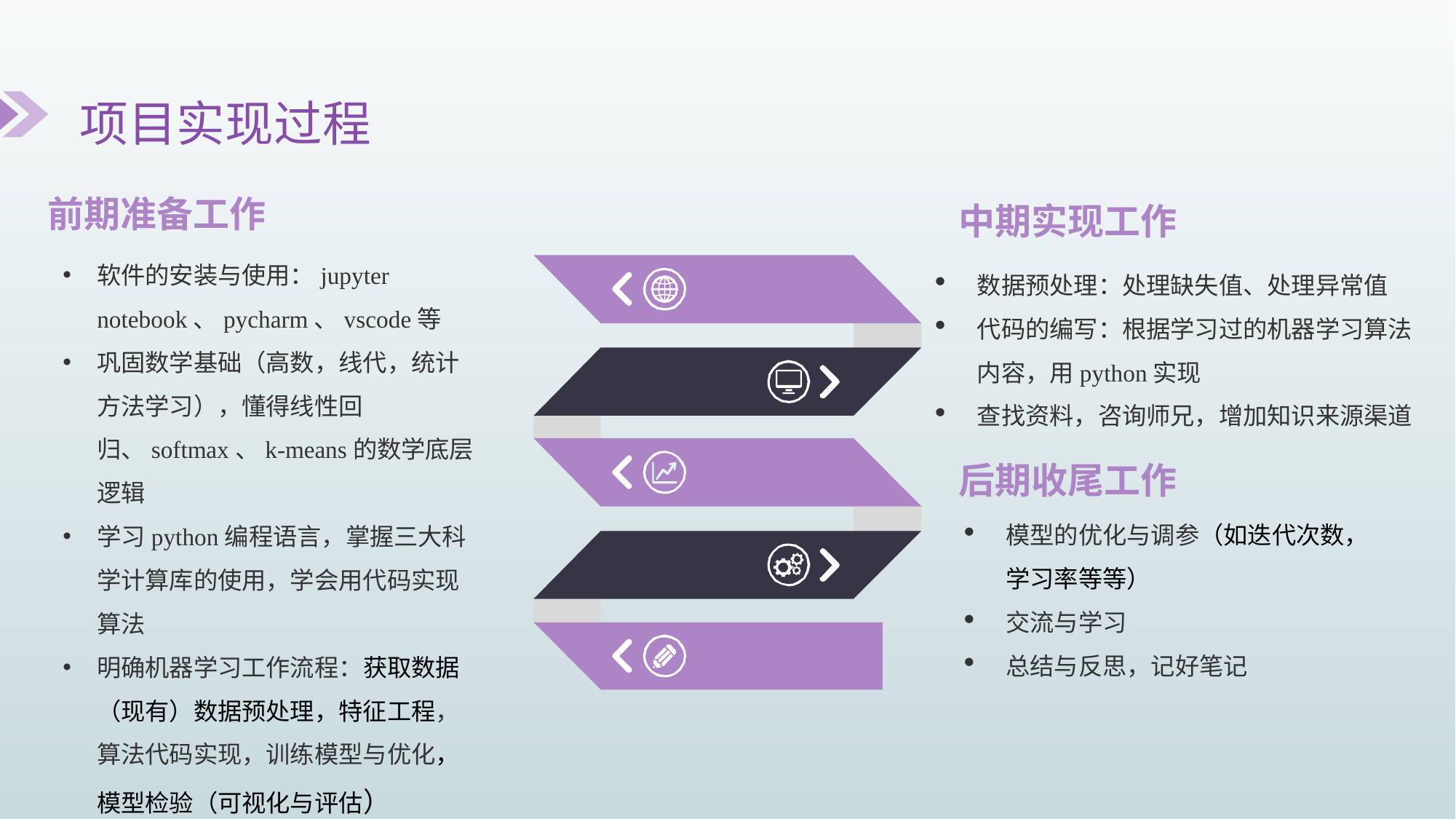

项目实现过程

前期准备工作
软件的安装与使用：jupyter notebook、pycharm、vscode等
巩固数学基础（高数，线代，统计方法学习），懂得线性回归、softmax、k-means的数学底层逻辑
学习python编程语言，掌握三大科学计算库的使用，学会用代码实现算法
明确机器学习工作流程：获取数据（现有）数据预处理，特征工程，算法代码实现，训练模型与优化，模型检验（可视化与评估）

中期实现工作
数据预处理：处理缺失值、处理异常值
代码的编写：根据学习过的机器学习算法内容，用python实现
查找资料，咨询师兄，增加知识来源渠道

后期收尾工作
模型的优化与调参（如迭代次数，学习率等等）
交流与学习
总结与反思，记好笔记